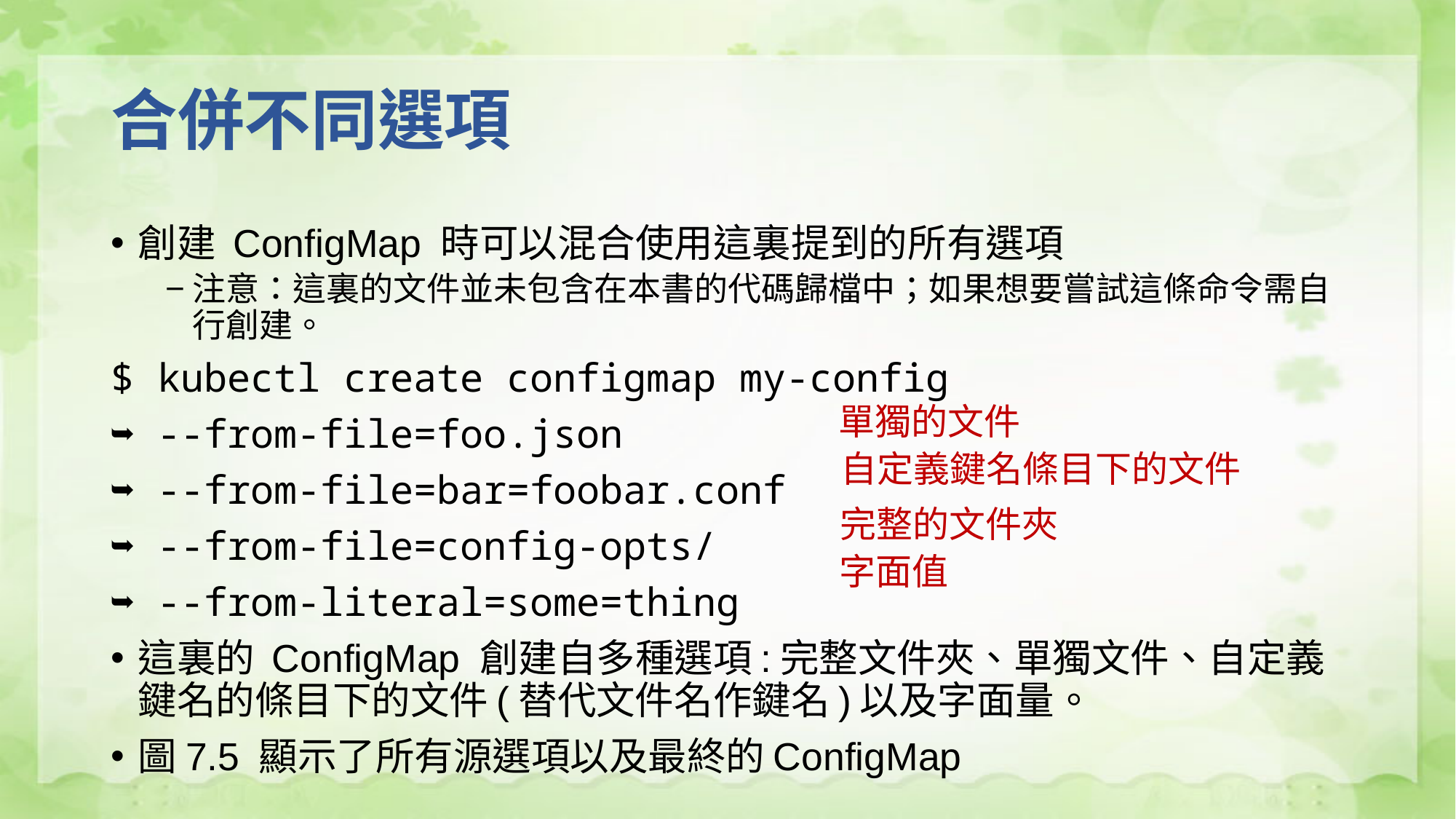

# 合併不同選項
創建 ConfigMap 時可以混合使用這裏提到的所有選項
注意：這裏的文件並未包含在本書的代碼歸檔中；如果想要嘗試這條命令需自行創建。
$ kubectl create configmap my-config
➥ --from-file=foo.json
➥ --from-file=bar=foobar.conf
➥ --from-file=config-opts/
➥ --from-literal=some=thing
這裏的 ConfigMap 創建自多種選項:完整文件夾、單獨文件、自定義鍵名的條目下的文件(替代文件名作鍵名)以及字面量。
圖7.5 顯示了所有源選項以及最終的ConfigMap
單獨的文件
自定義鍵名條目下的文件
完整的文件夾
字面值